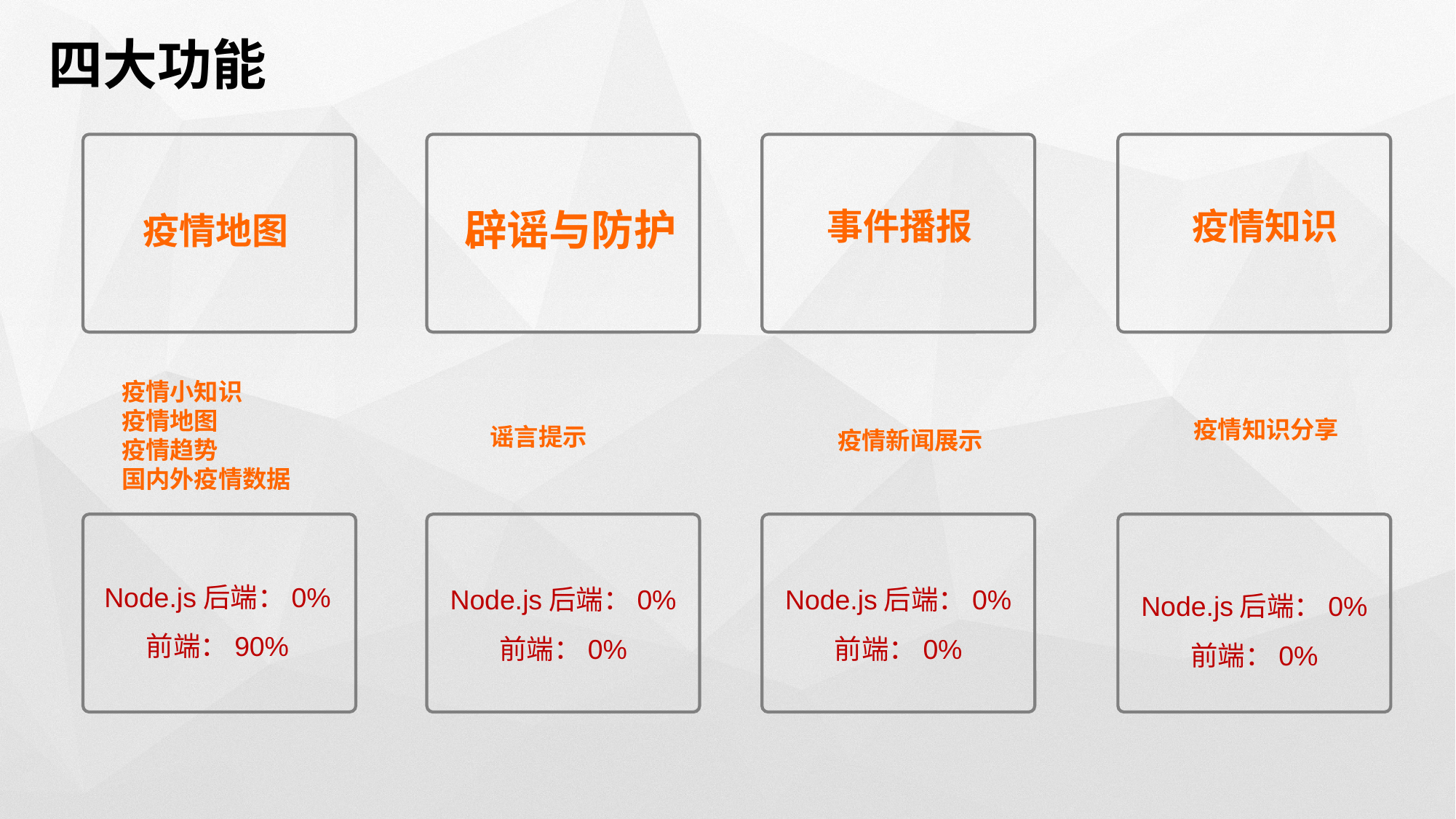

四大功能

辟谣与防护
事件播报
疫情知识
疫情地图
疫情小知识
疫情地图
疫情趋势
国内外疫情数据
疫情知识分享
谣言提示
疫情新闻展示

Node.js后端：0%
前端：90%
Node.js后端：0%
前端：0%
Node.js后端：0%
前端：0%
Node.js后端：0%
前端：0%